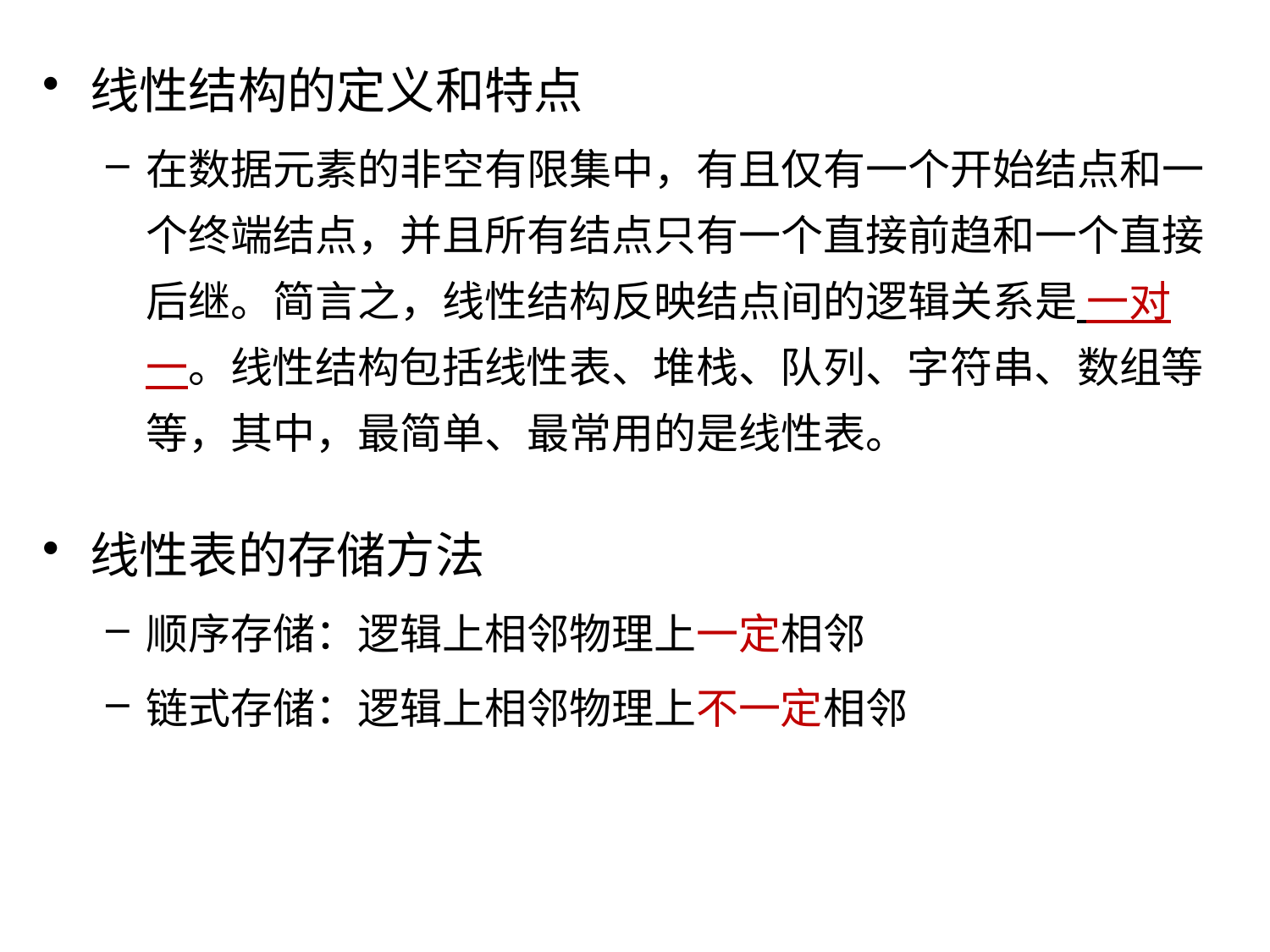

线性结构的定义和特点
在数据元素的非空有限集中，有且仅有一个开始结点和一个终端结点，并且所有结点只有一个直接前趋和一个直接后继。简言之，线性结构反映结点间的逻辑关系是 一对一。线性结构包括线性表、堆栈、队列、字符串、数组等等，其中，最简单、最常用的是线性表。

线性表的存储方法
顺序存储：逻辑上相邻物理上一定相邻
链式存储：逻辑上相邻物理上不一定相邻